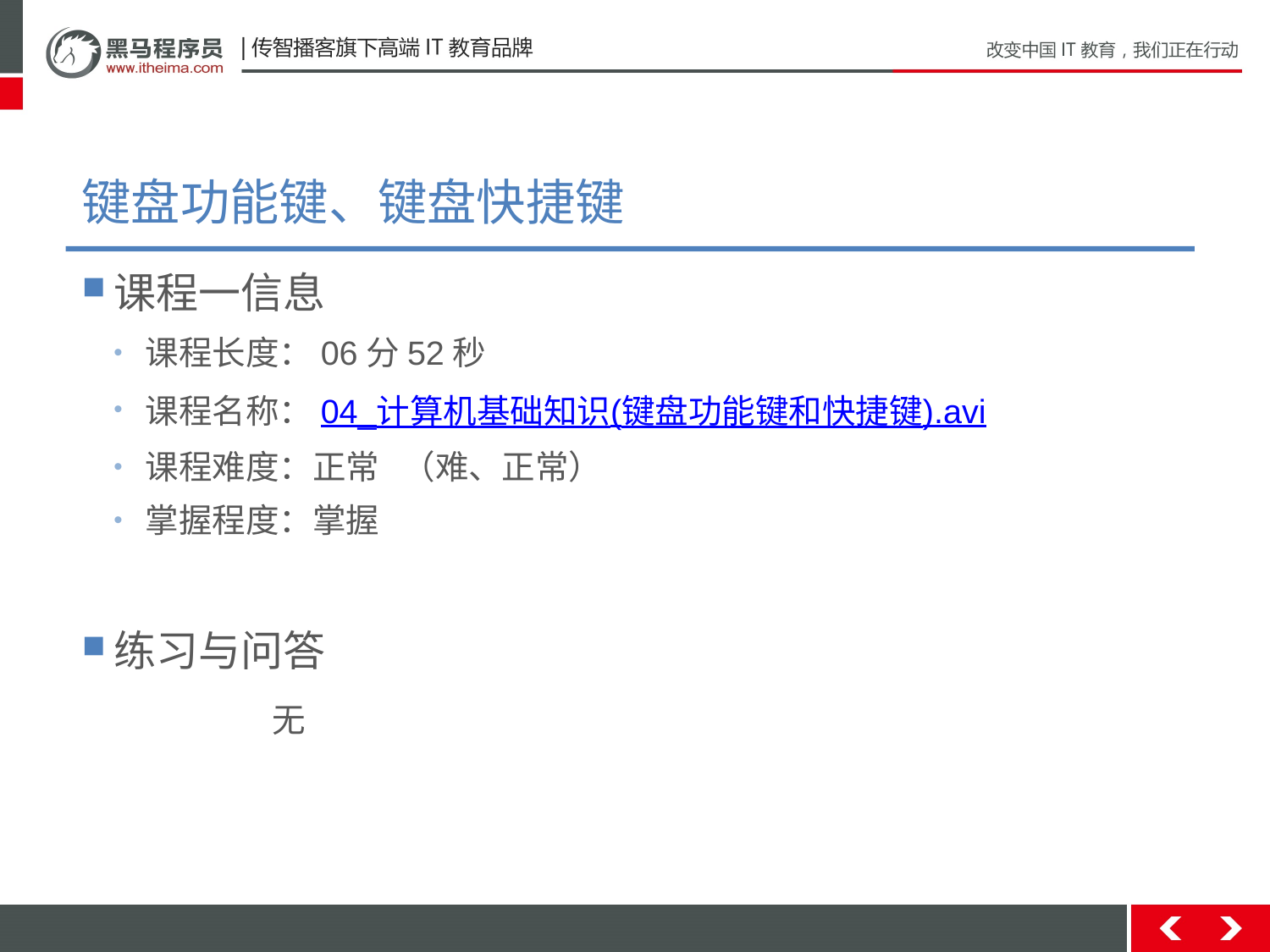

# 键盘功能键、键盘快捷键
课程一信息
课程长度：06分52秒
课程名称：04_计算机基础知识(键盘功能键和快捷键).avi
课程难度：正常   （难、正常）
掌握程度：掌握

练习与问答
	无